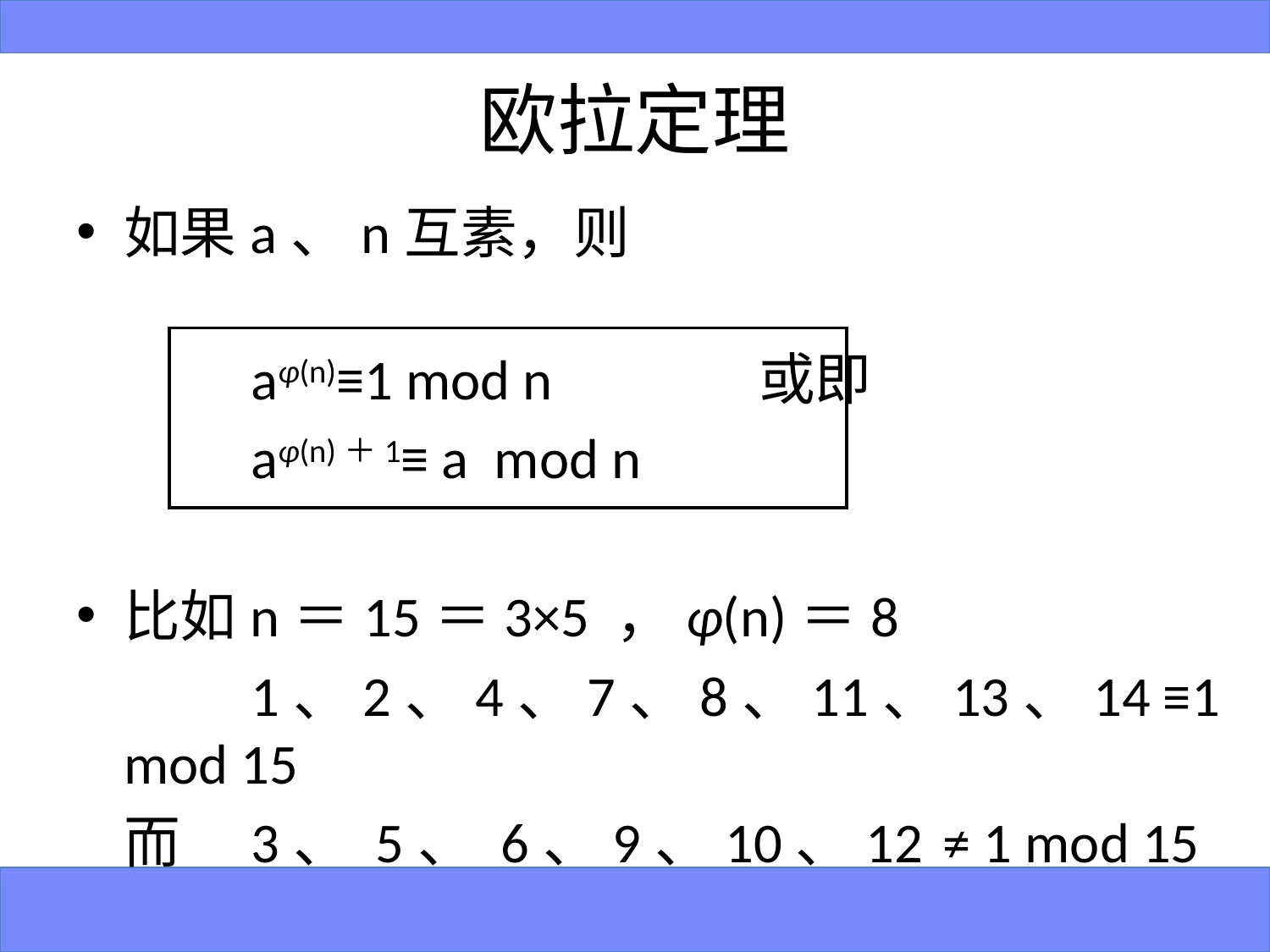

# 欧拉定理
如果a、n互素，则

		aφ(n)≡1 mod n		或即
		aφ(n)＋1≡ a  mod n

比如n＝15＝3×5 ，φ(n)＝8
		1、2、4、7、8、11、13、14 ≡1 mod 15
	而	3、 5、 6、9、10、12  ≠ 1 mod 15